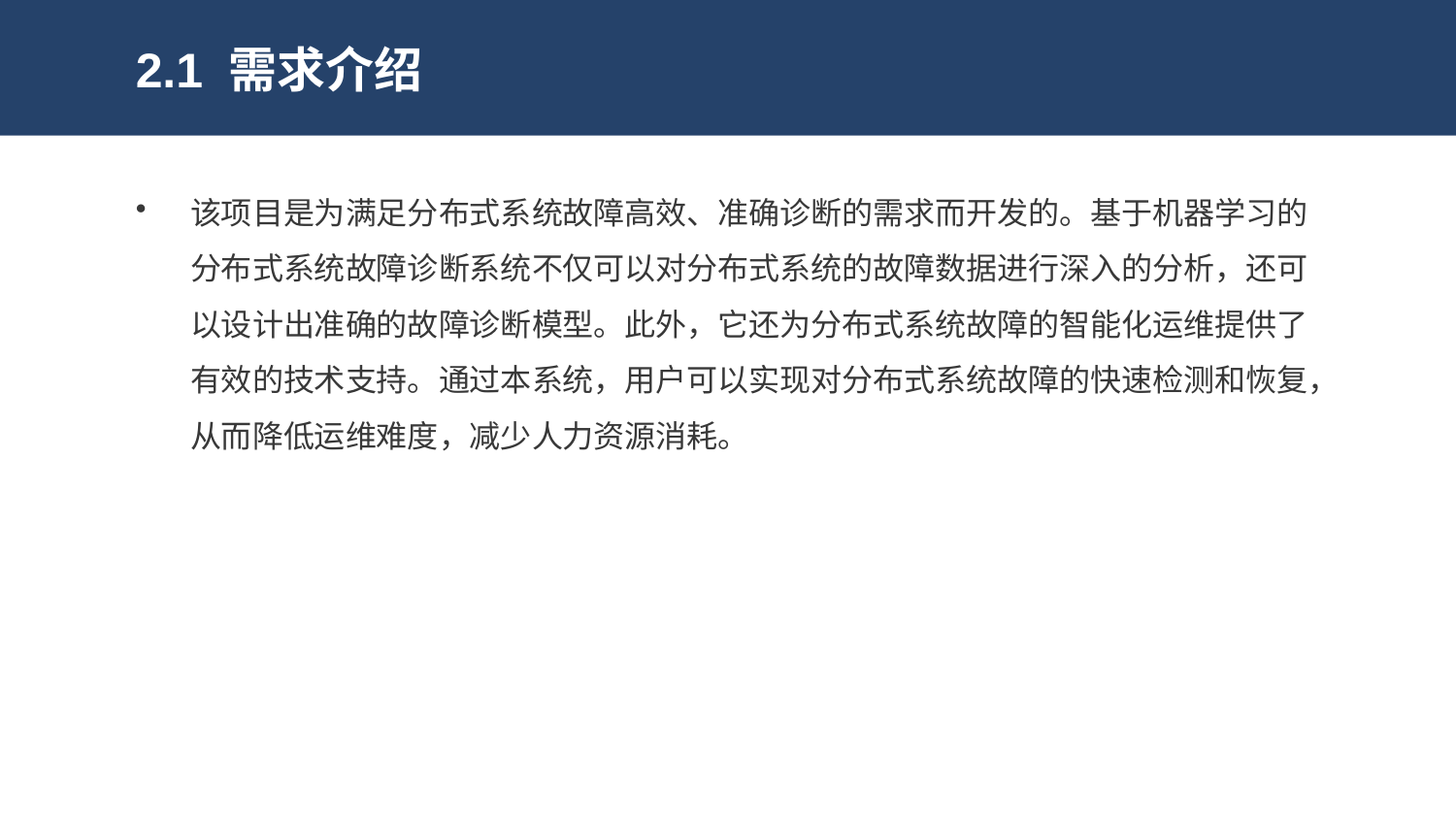

2.1 需求介绍
该项目是为满足分布式系统故障高效、准确诊断的需求而开发的。基于机器学习的分布式系统故障诊断系统不仅可以对分布式系统的故障数据进行深入的分析，还可以设计出准确的故障诊断模型。此外，它还为分布式系统故障的智能化运维提供了有效的技术支持。通过本系统，用户可以实现对分布式系统故障的快速检测和恢复，从而降低运维难度，减少人力资源消耗。